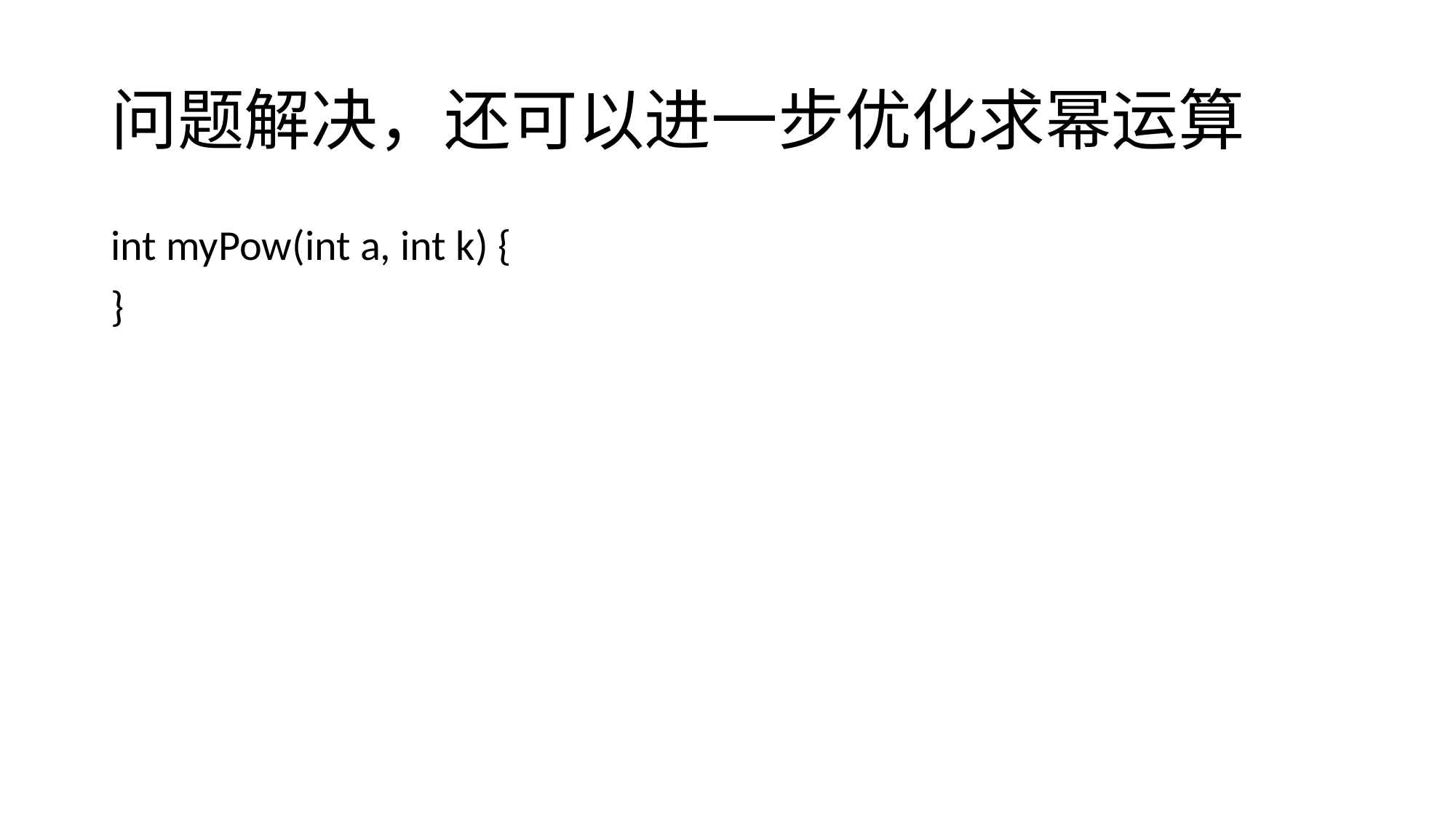

# 问题解决，还可以进一步优化求幂运算
int myPow(int a, int k) {
}